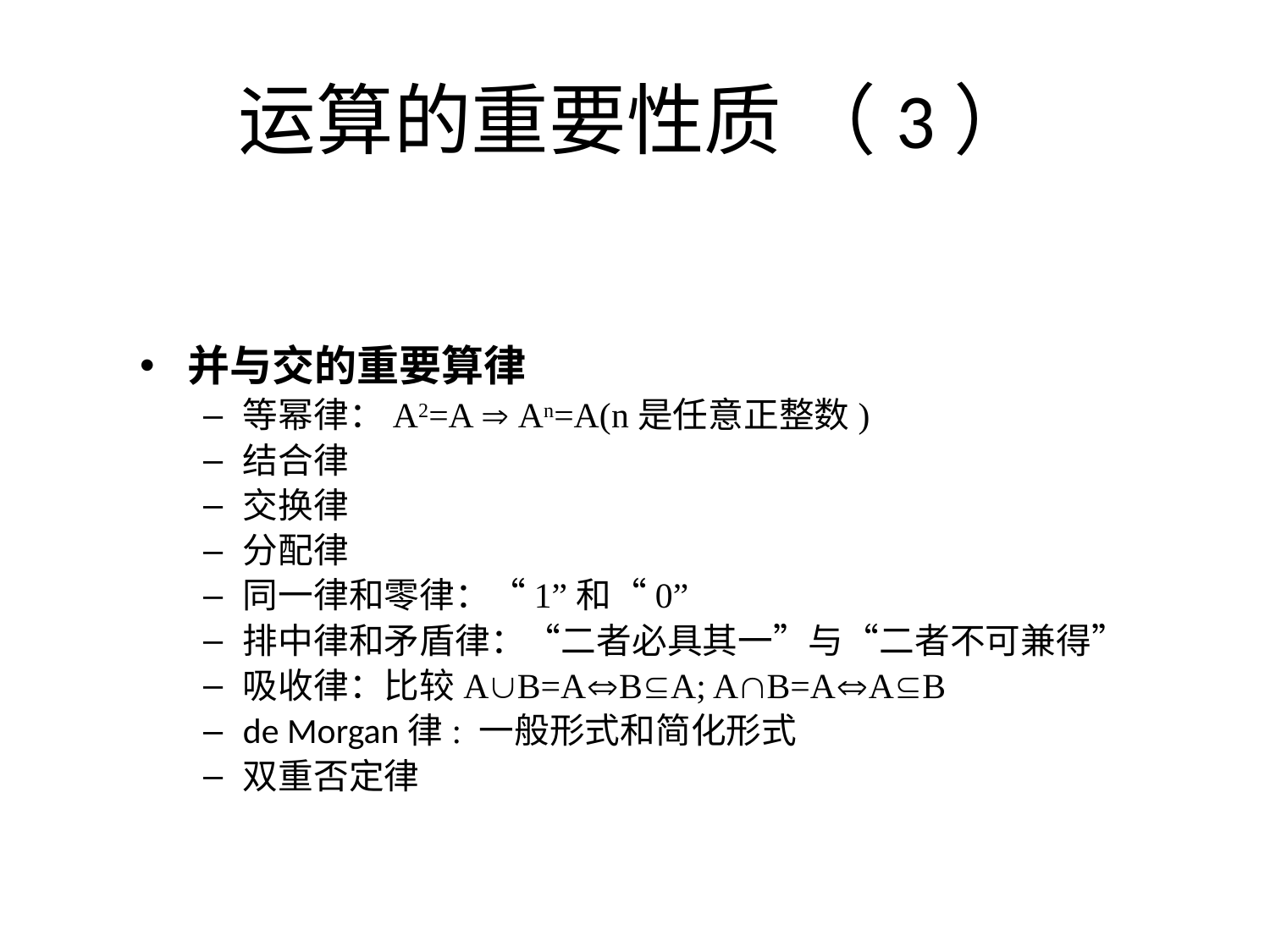

# 运算的重要性质 （3）
并与交的重要算律
等幂律：A2=A ⇒ An=A(n是任意正整数)
结合律
交换律
分配律
同一律和零律：“1”和“0”
排中律和矛盾律：“二者必具其一”与“二者不可兼得”
吸收律：比较A∪B=A⇔B⊆A; A∩B=A⇔A⊆B
de Morgan律: 一般形式和简化形式
双重否定律